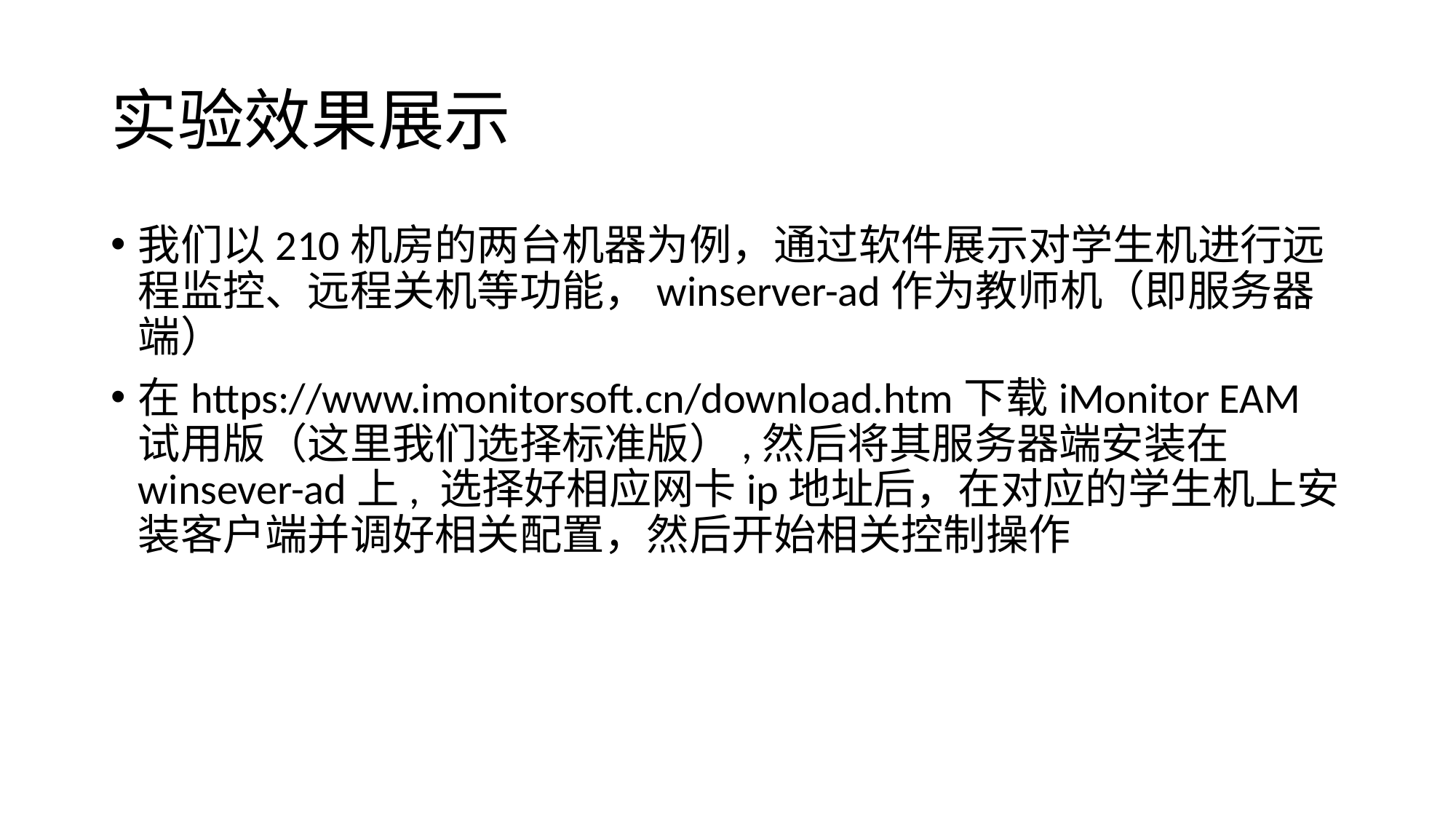

# 实验效果展示
我们以210机房的两台机器为例，通过软件展示对学生机进行远程监控、远程关机等功能，winserver-ad作为教师机（即服务器端）
在https://www.imonitorsoft.cn/download.htm下载iMonitor EAM试用版（这里我们选择标准版）,然后将其服务器端安装在winsever-ad上, 选择好相应网卡ip地址后，在对应的学生机上安装客户端并调好相关配置，然后开始相关控制操作